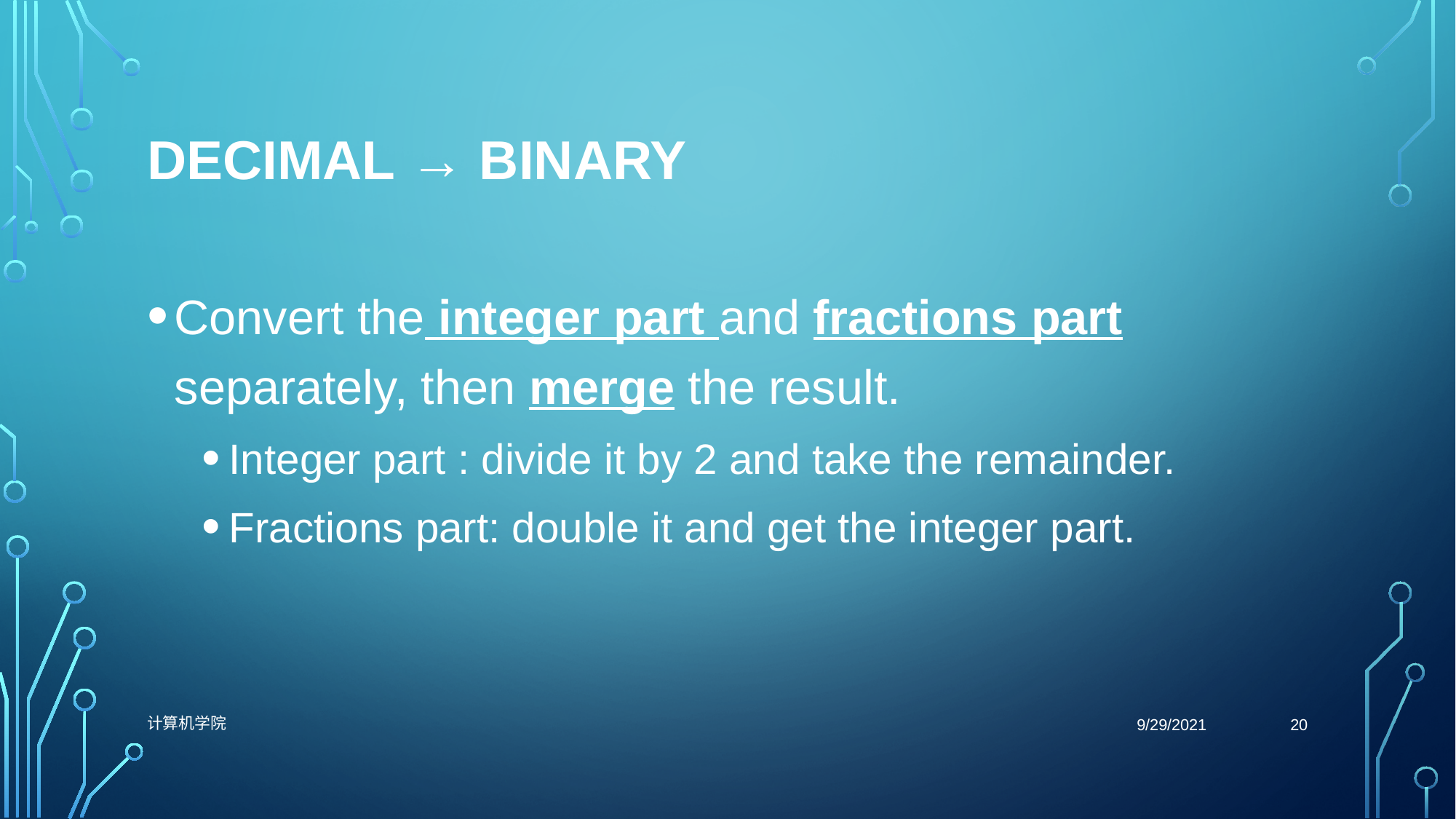

# Decimal → Binary
Convert the integer part and fractions part separately, then merge the result.
Integer part : divide it by 2 and take the remainder.
Fractions part: double it and get the integer part.
20
计算机学院
9/29/2021